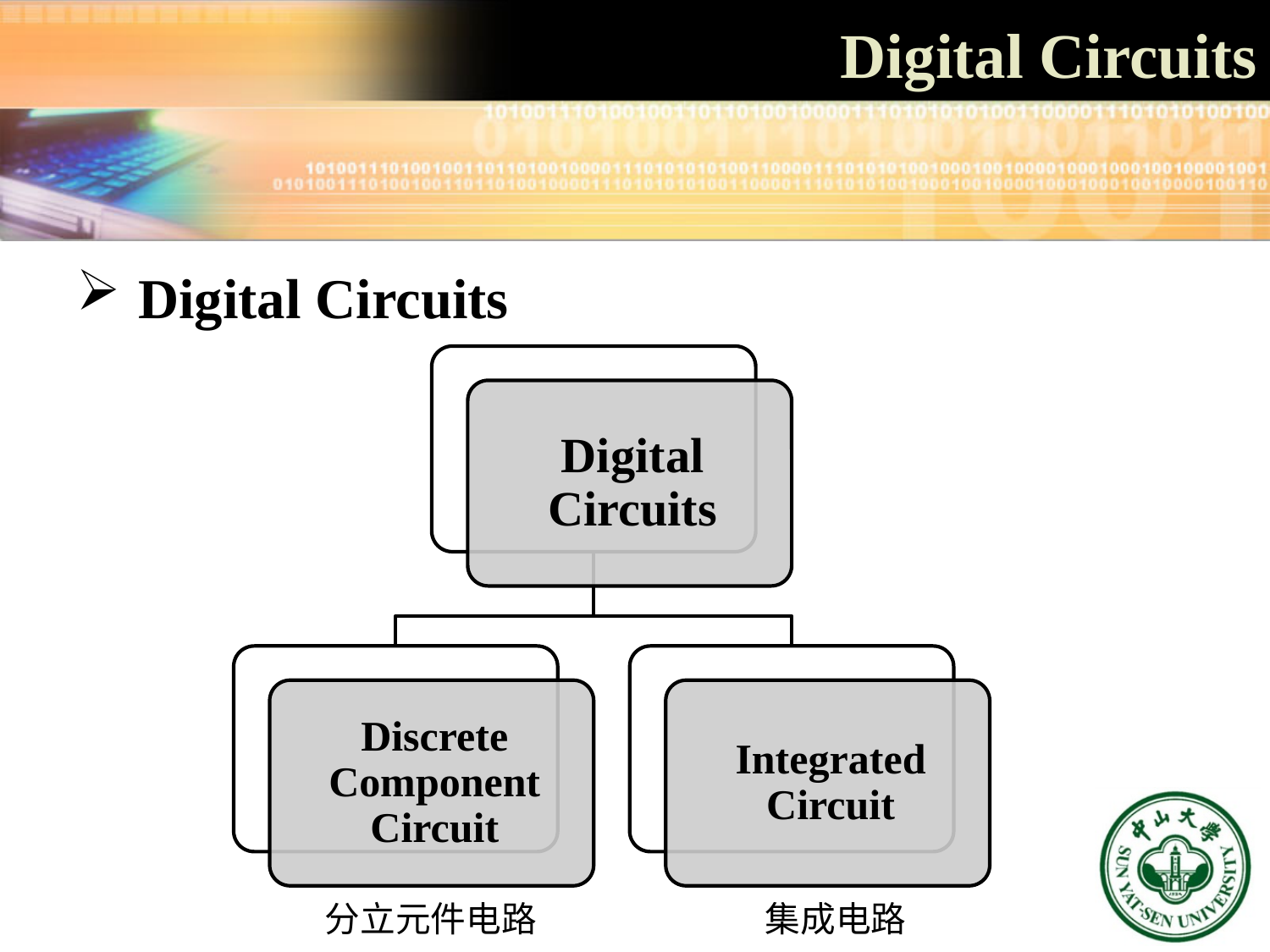

# Digital Circuits
 Digital Circuits
Digital Circuits
Discrete Component Circuit
Integrated Circuit
分立元件电路
集成电路